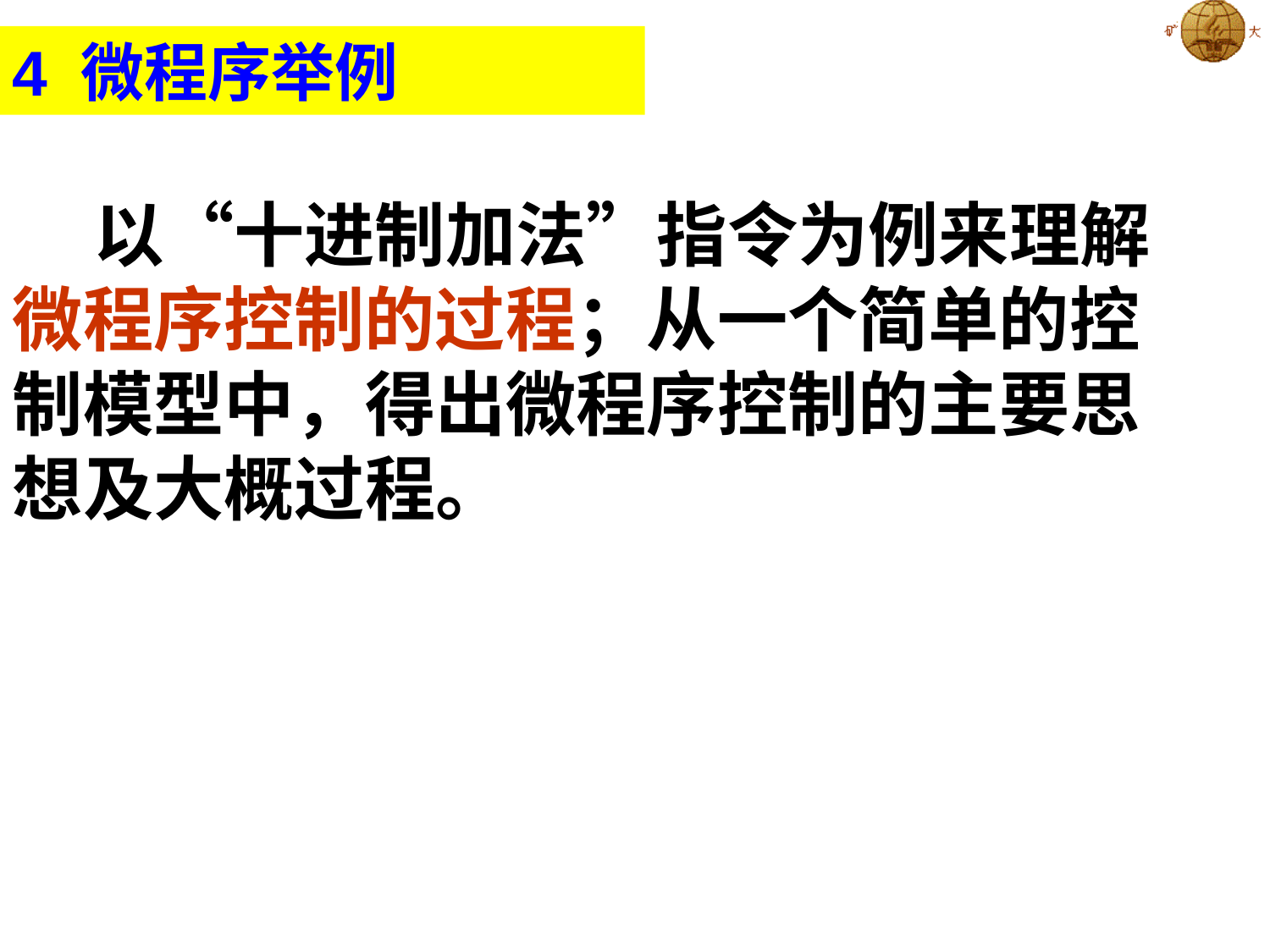

4 微程序举例

      以“十进制加法”指令为例来理解微程序控制的过程；从一个简单的控制模型中，得出微程序控制的主要思想及大概过程。